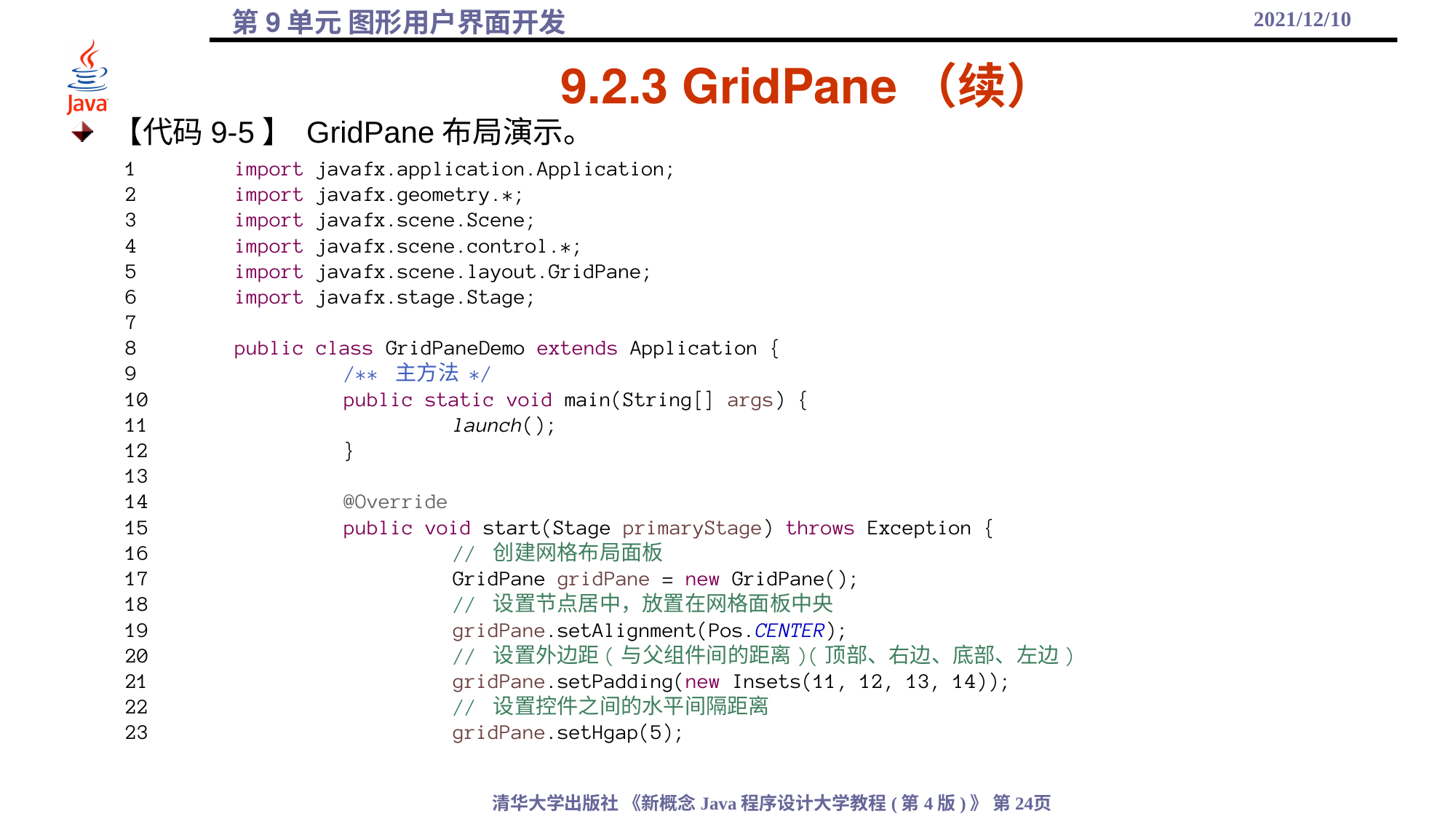

2021/12/10
# 9.2.3 GridPane（续）
【代码9-5】 GridPane布局演示。
1	import javafx.application.Application;
2	import javafx.geometry.*;
3	import javafx.scene.Scene;
4	import javafx.scene.control.*;
5	import javafx.scene.layout.GridPane;
6	import javafx.stage.Stage;
7
8	public class GridPaneDemo extends Application {
9		/** 主方法 */
10		public static void main(String[] args) {
11			launch();
12		}
13
14		@Override
15		public void start(Stage primaryStage) throws Exception {
16			// 创建网格布局面板
17			GridPane gridPane = new GridPane();
18			// 设置节点居中，放置在网格面板中央
19			gridPane.setAlignment(Pos.CENTER);
20			// 设置外边距(与父组件间的距离)(顶部、右边、底部、左边)
21			gridPane.setPadding(new Insets(11, 12, 13, 14));
22			// 设置控件之间的水平间隔距离
23			gridPane.setHgap(5);